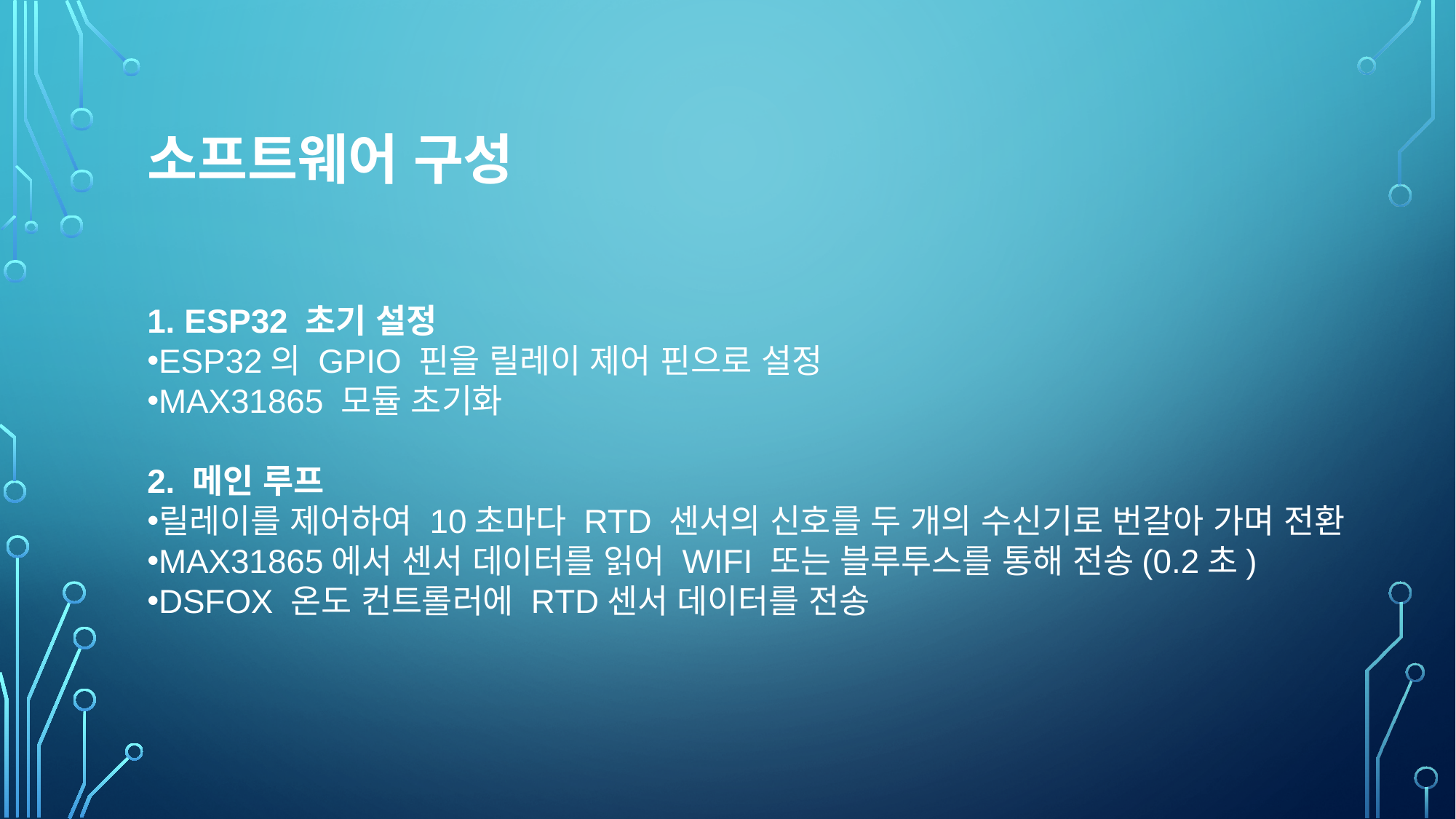

# 소프트웨어 구성
1. ESP32 초기 설정
ESP32의 GPIO 핀을 릴레이 제어 핀으로 설정
MAX31865 모듈 초기화

2. 메인 루프
릴레이를 제어하여 10초마다 RTD 센서의 신호를 두 개의 수신기로 번갈아 가며 전환
MAX31865에서 센서 데이터를 읽어 WIFI 또는 블루투스를 통해 전송(0.2초)
DSFOX 온도 컨트롤러에 RTD센서 데이터를 전송